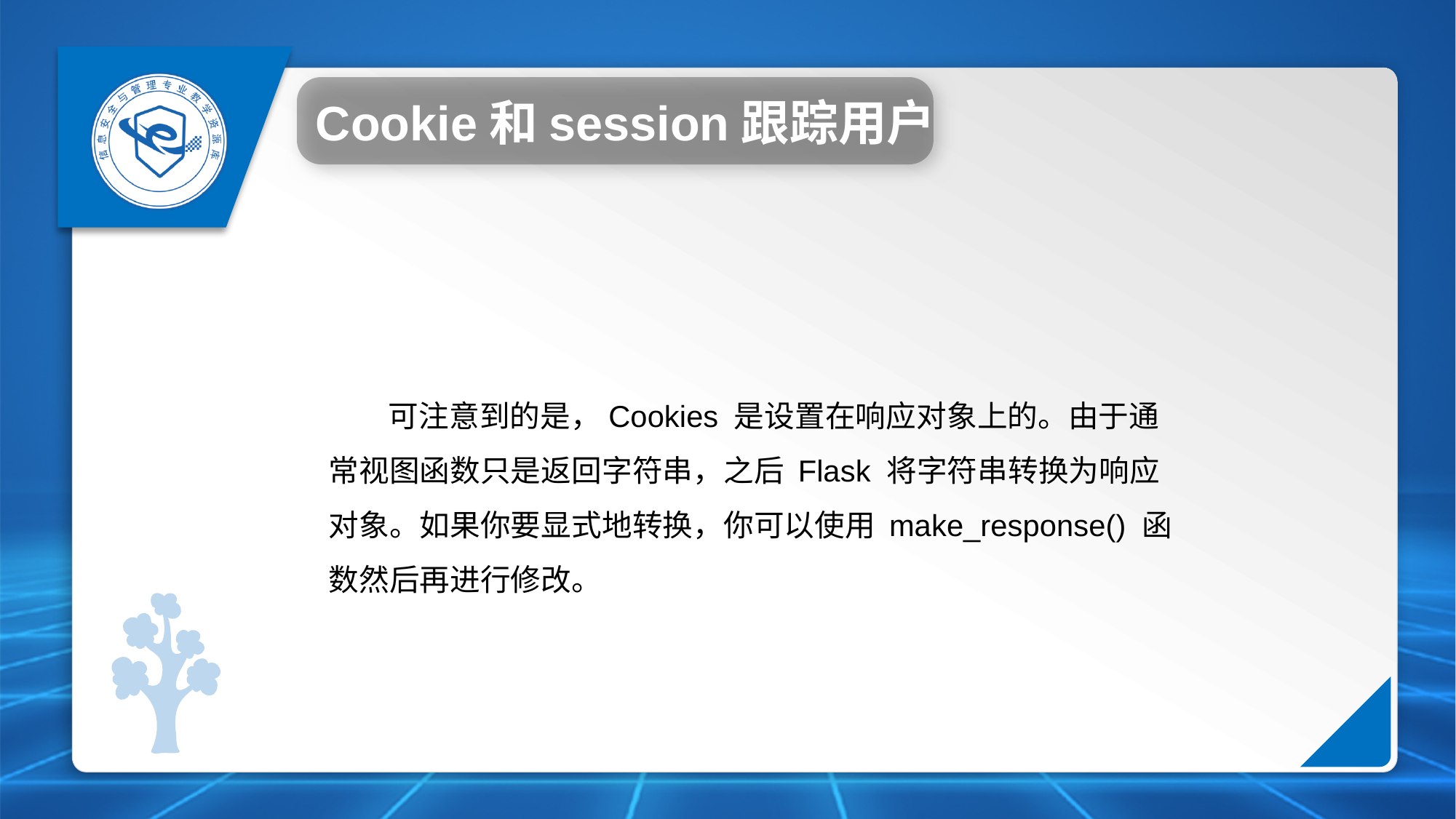

Cookie和session跟踪用户
可注意到的是，Cookies 是设置在响应对象上的。由于通常视图函数只是返回字符串，之后 Flask 将字符串转换为响应对象。如果你要显式地转换，你可以使用 make_response() 函数然后再进行修改。